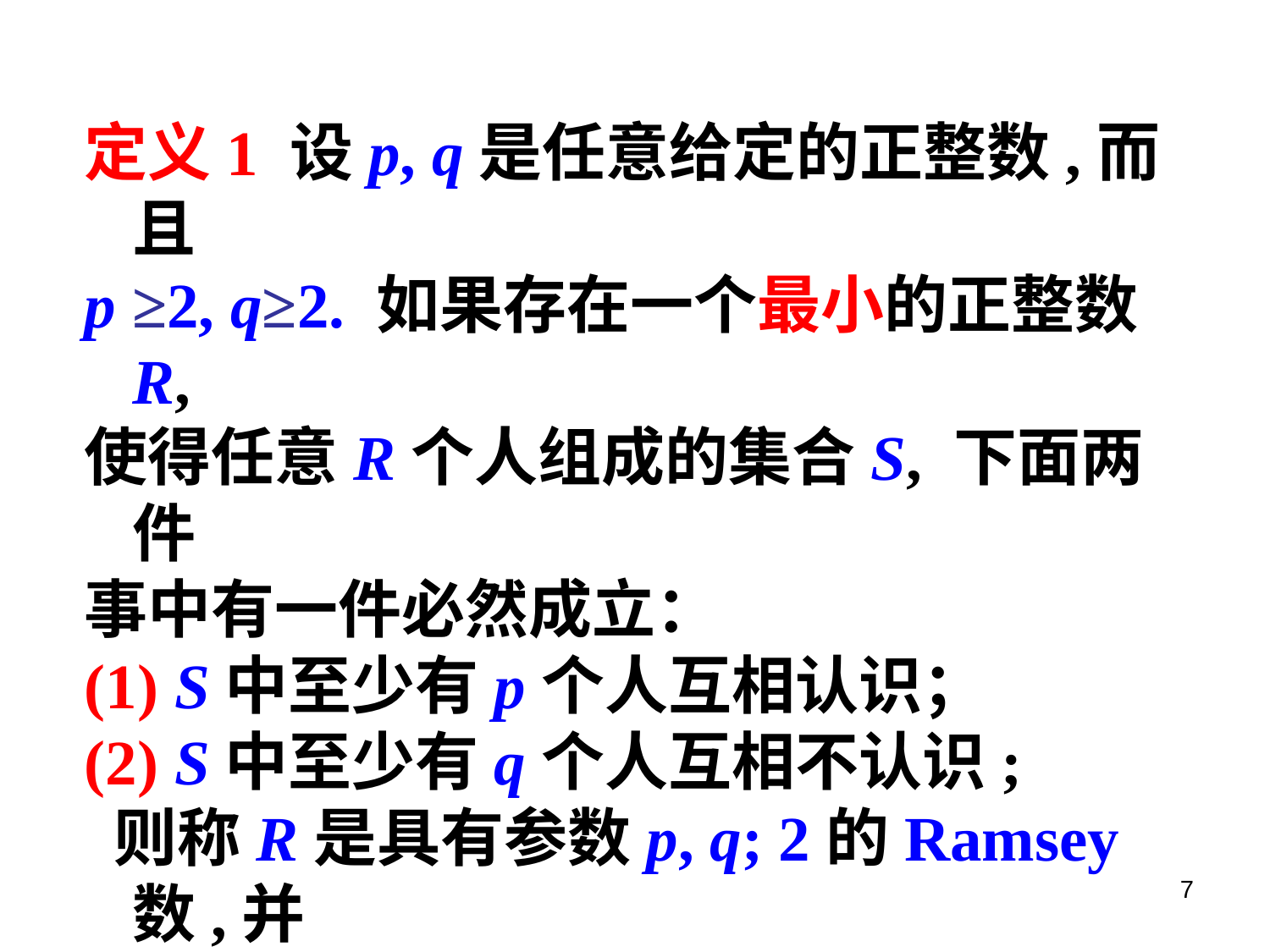

定义1 设p, q是任意给定的正整数,而且
p ≥2, q≥2. 如果存在一个最小的正整数R,
使得任意R个人组成的集合S, 下面两件
事中有一件必然成立：
(1) S中至少有p个人互相认识；
(2) S中至少有q个人互相不认识;
 则称R是具有参数p, q; 2的Ramsey数,并
记作R(p,q; 2),  可省略2, 而简记作R(p,q).
这里我们采用了一个通俗的定义.

7